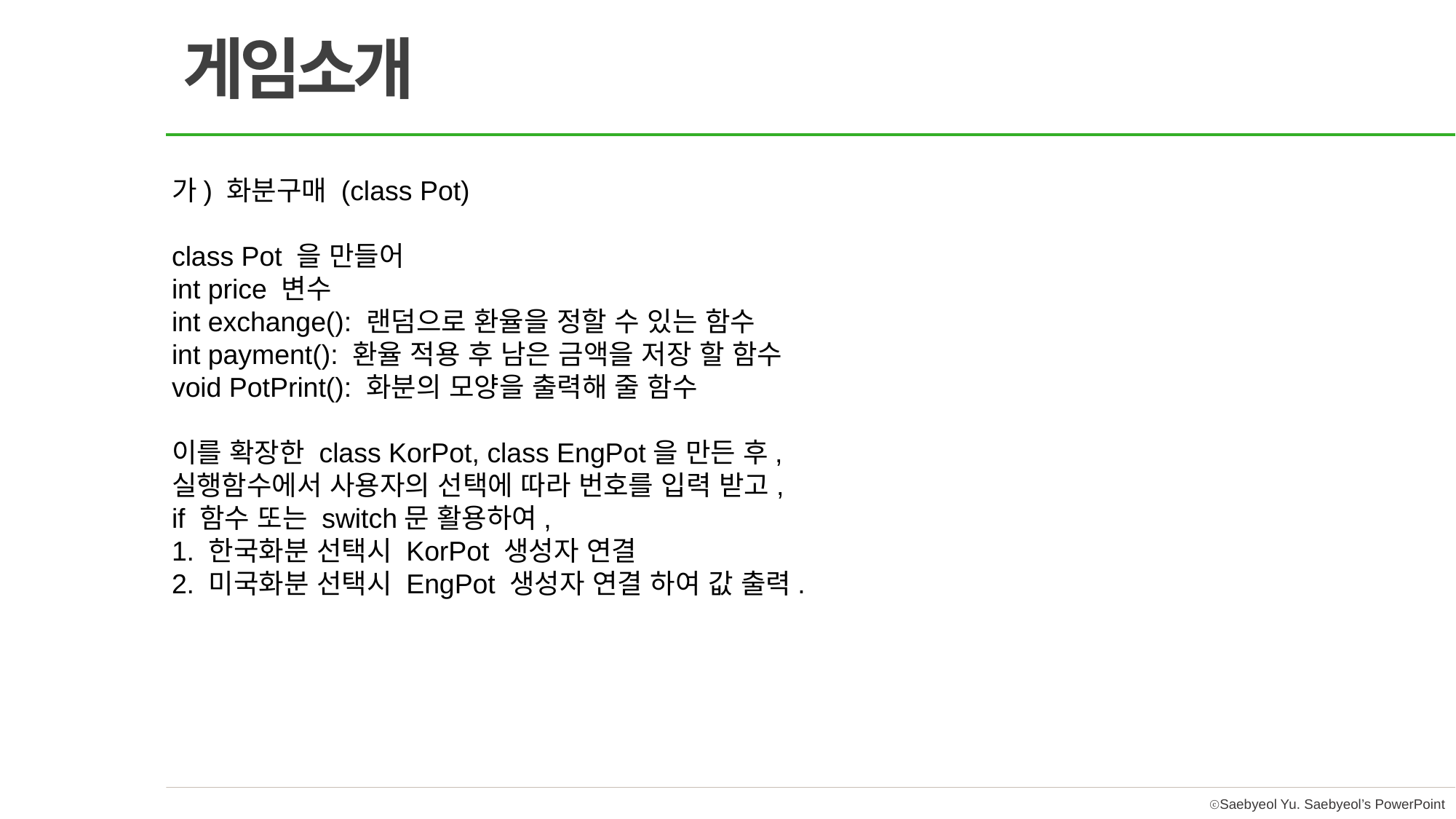

게임소개
가) 화분구매 (class Pot)

class Pot 을 만들어
int price 변수
int exchange(): 랜덤으로 환율을 정할 수 있는 함수
int payment(): 환율 적용 후 남은 금액을 저장 할 함수
void PotPrint(): 화분의 모양을 출력해 줄 함수

이를 확장한 class KorPot, class EngPot을 만든 후,
실행함수에서 사용자의 선택에 따라 번호를 입력 받고,
if 함수 또는 switch문 활용하여,
1. 한국화분 선택시 KorPot 생성자 연결
2. 미국화분 선택시 EngPot 생성자 연결 하여 값 출력.